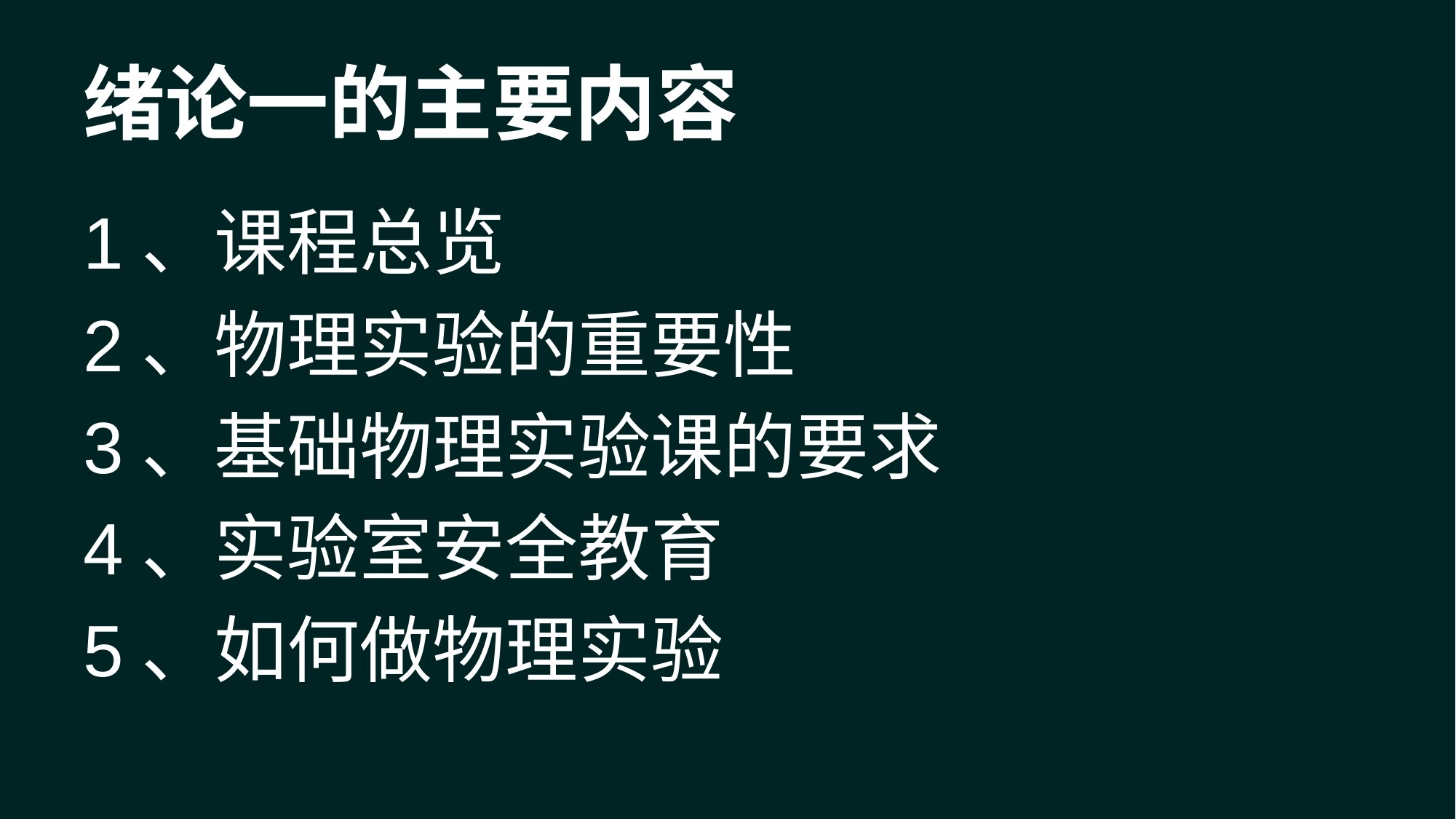

# 绪论一的主要内容
1、课程总览
2、物理实验的重要性
3、基础物理实验课的要求
4、实验室安全教育
5、如何做物理实验